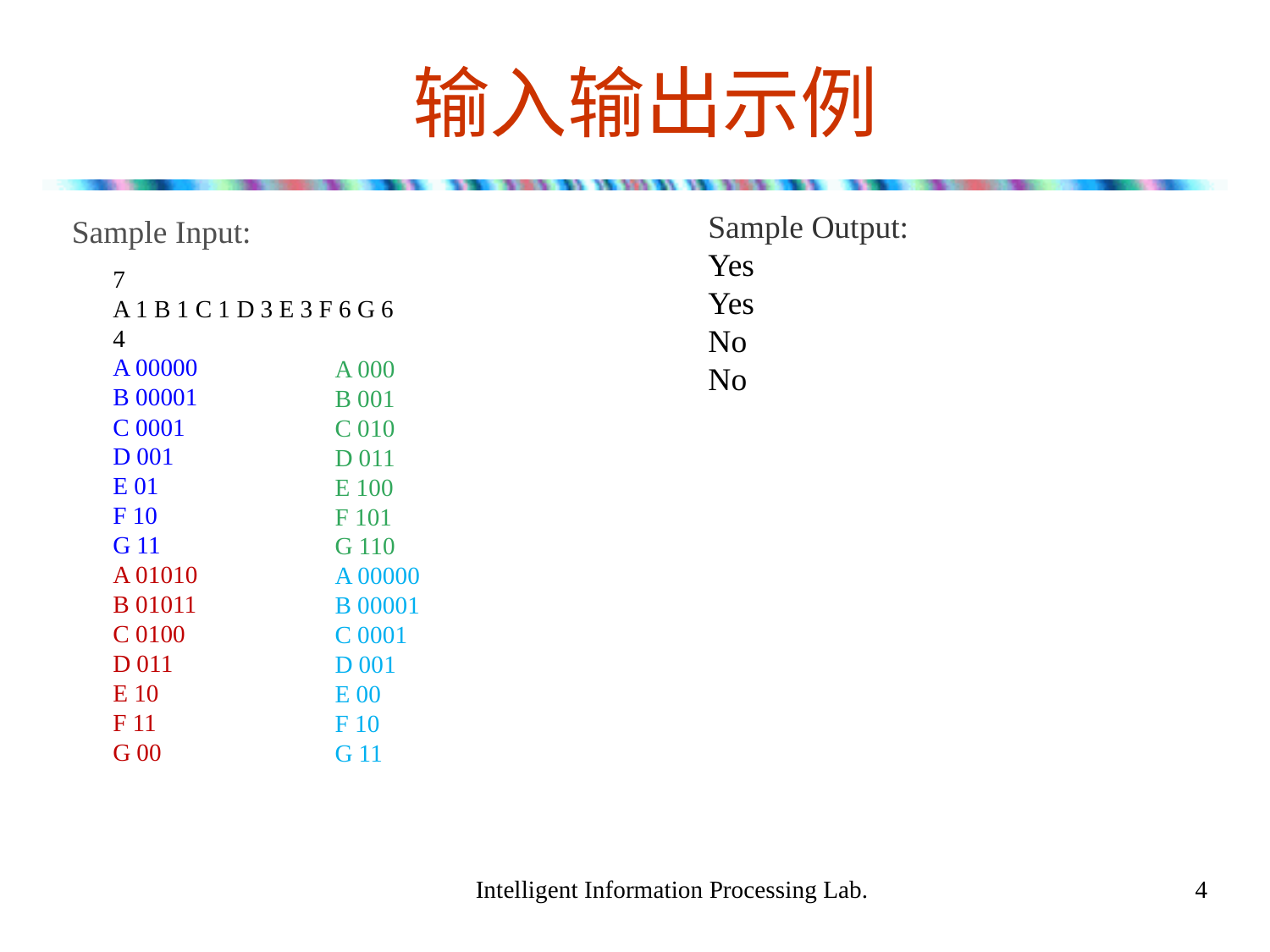

# 输入输出示例
Sample Input:
Sample Output:
Yes
Yes
No
No
7
A 1 B 1 C 1 D 3 E 3 F 6 G 6
4
A 00000
B 00001
C 0001
D 001
E 01
F 10
G 11
A 01010
B 01011
C 0100
D 011
E 10
F 11
G 00
A 000
B 001
C 010
D 011
E 100
F 101
G 110
A 00000
B 00001
C 0001
D 001
E 00
F 10
G 11
Intelligent Information Processing Lab.